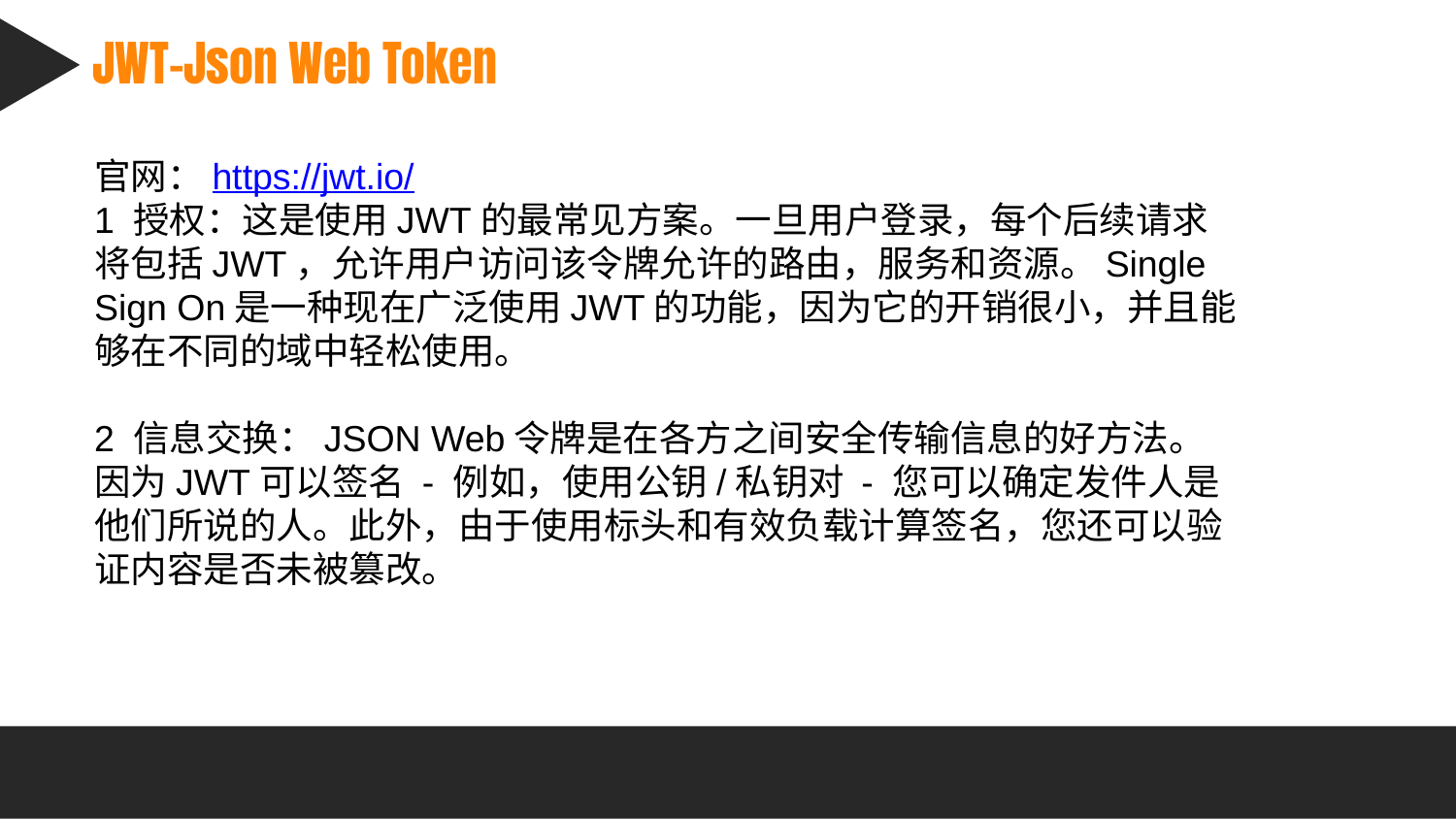

JWT-Json Web Token
官网：https://jwt.io/
1 授权：这是使用JWT的最常见方案。一旦用户登录，每个后续请求将包括JWT，允许用户访问该令牌允许的路由，服务和资源。Single Sign On是一种现在广泛使用JWT的功能，因为它的开销很小，并且能够在不同的域中轻松使用。

2 信息交换：JSON Web令牌是在各方之间安全传输信息的好方法。因为JWT可以签名 - 例如，使用公钥/私钥对 - 您可以确定发件人是他们所说的人。此外，由于使用标头和有效负载计算签名，您还可以验证内容是否未被篡改。